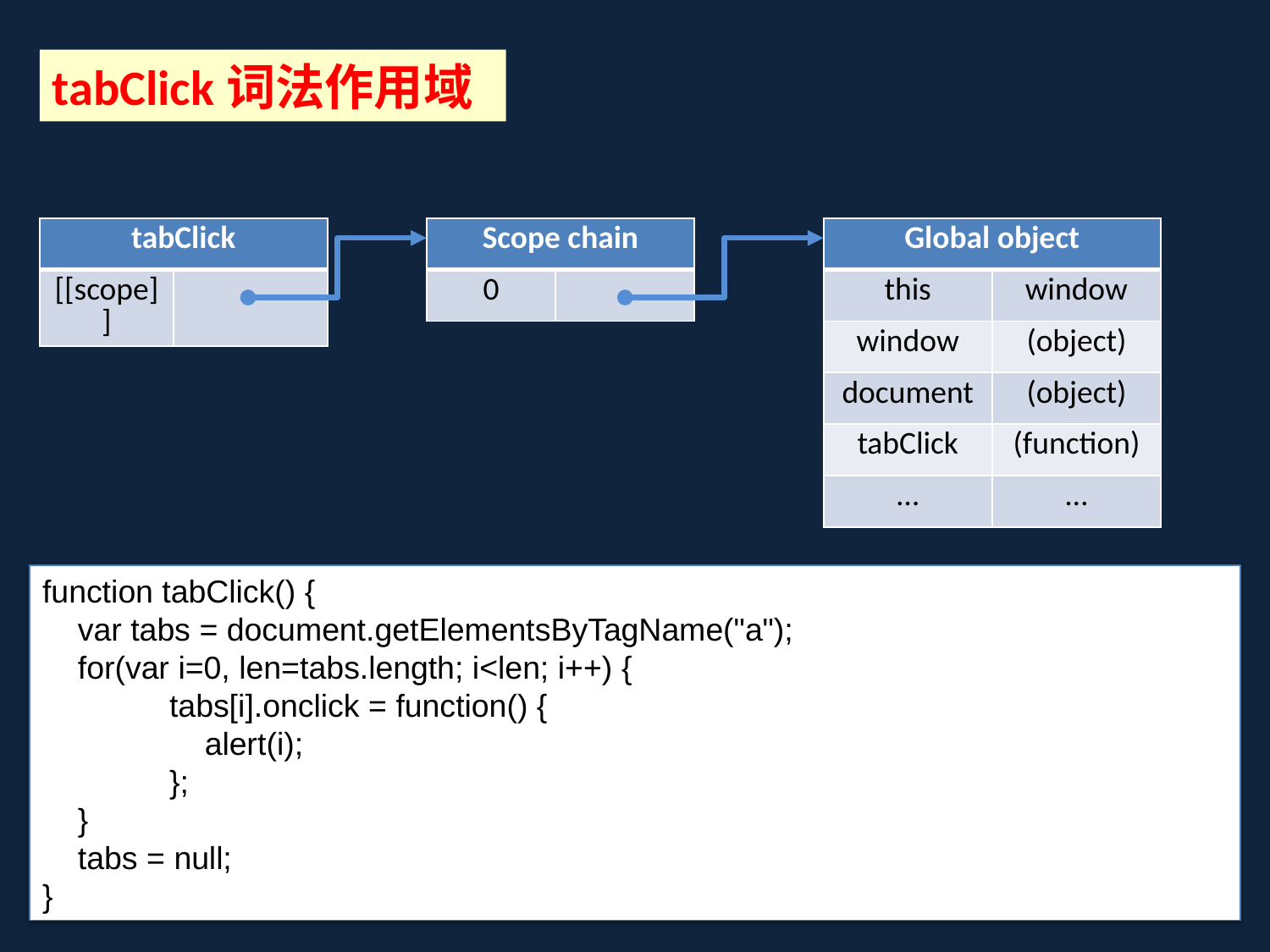

tabClick词法作用域
| tabClick |  |
| --- | --- |
| [[scope]] |  |
| Scope chain |  |
| --- | --- |
| 0 |  |
| Global object |  |
| --- | --- |
| this | window |
| window | (object) |
| document | (object) |
| tabClick | (function) |
| … | … |
function tabClick() {
    var tabs = document.getElementsByTagName("a");
    for(var i=0, len=tabs.length; i<len; i++) {
	tabs[i].onclick = function() {
	    alert(i);
	};
    }
    tabs = null;
}